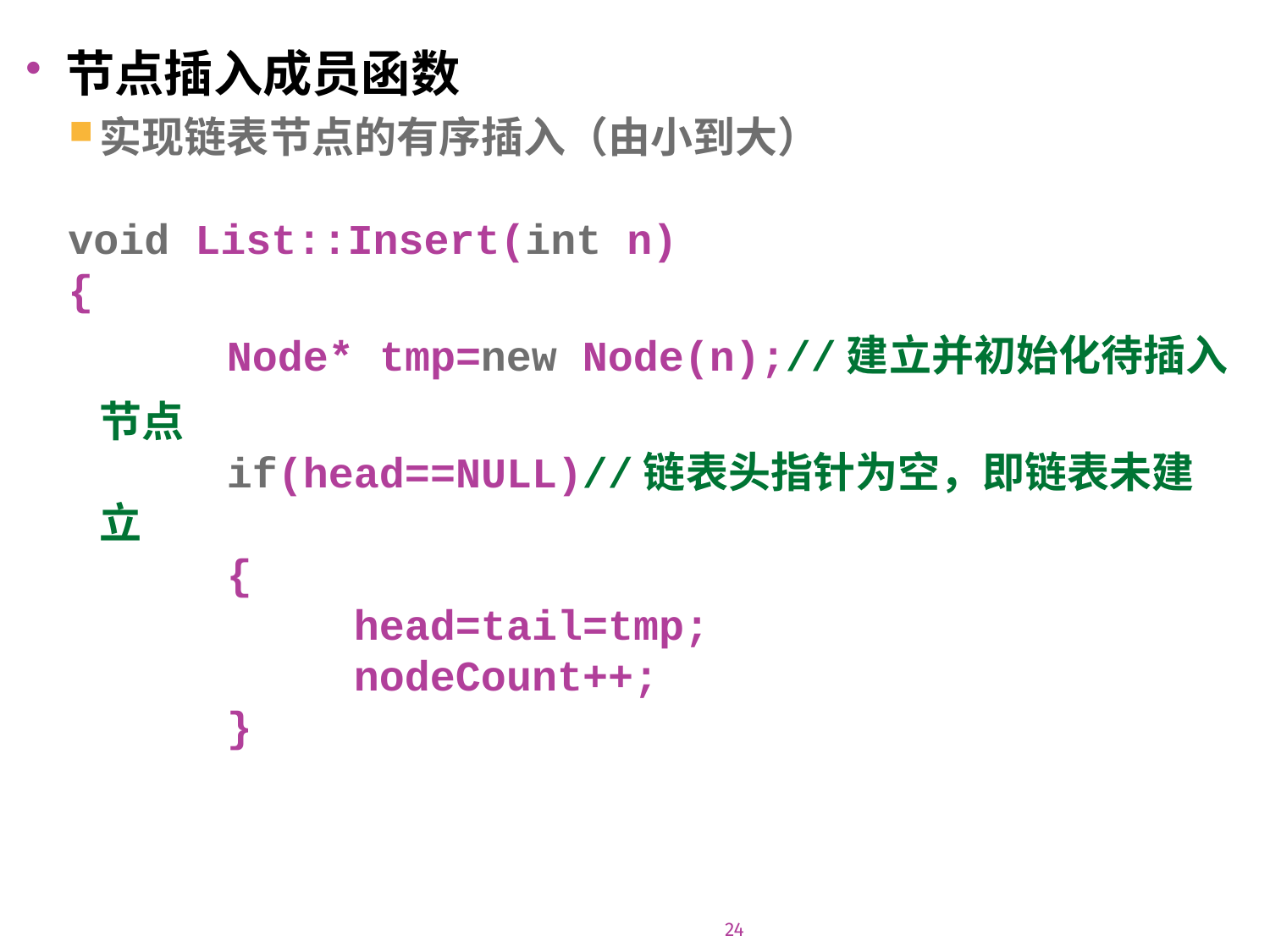

节点插入成员函数
实现链表节点的有序插入（由小到大）

void List::Insert(int n)
{
		Node* tmp=new Node(n);//建立并初始化待插入节点
		if(head==NULL)//链表头指针为空，即链表未建立
		{
			head=tail=tmp;
			nodeCount++;
		}

24